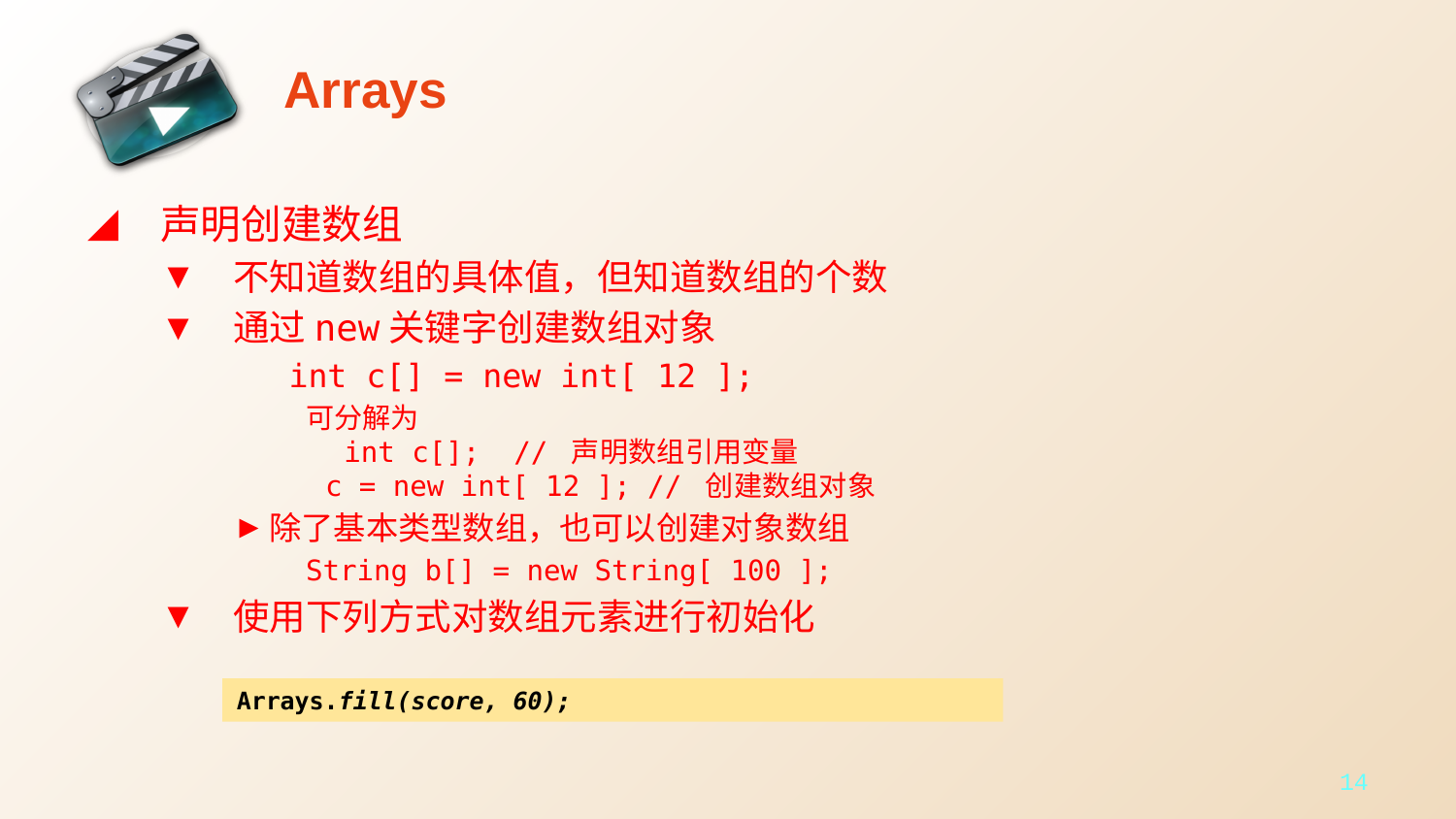

# Arrays
声明创建数组
不知道数组的具体值，但知道数组的个数
通过new关键字创建数组对象
	 int c[] = new int[ 12 ];
可分解为
     int c[];  // 声明数组引用变量
  c = new int[ 12 ]; // 创建数组对象
除了基本类型数组，也可以创建对象数组
String b[] = new String[ 100 ];
使用下列方式对数组元素进行初始化

Arrays.fill(score, 60);
14